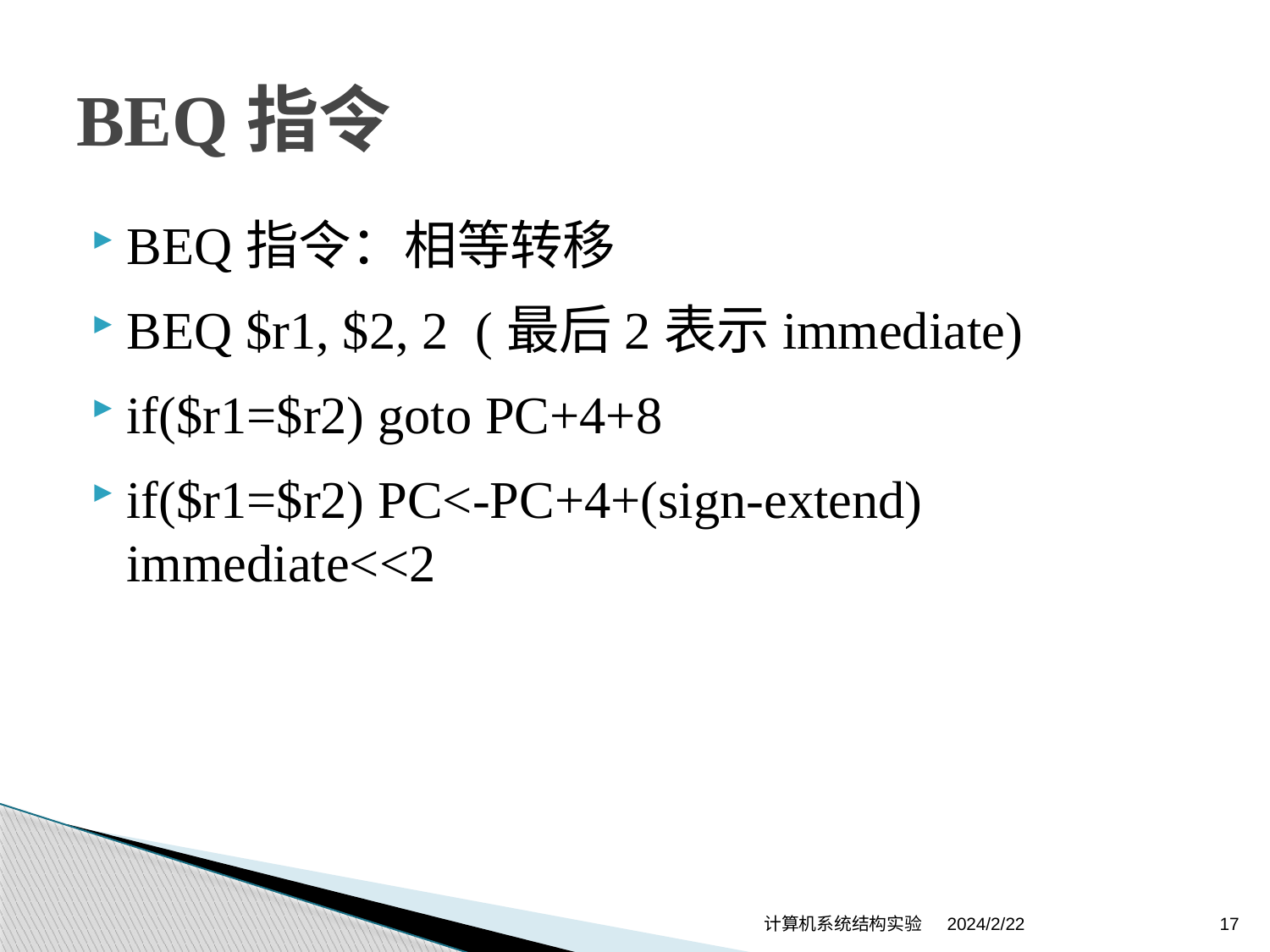

# BEQ指令
BEQ指令：相等转移
BEQ $r1, $2, 2  (最后2表示immediate)
if($r1=$r2) goto PC+4+8
if($r1=$r2) PC<-PC+4+(sign-extend) immediate<<2
计算机系统结构实验
2024/2/22
17